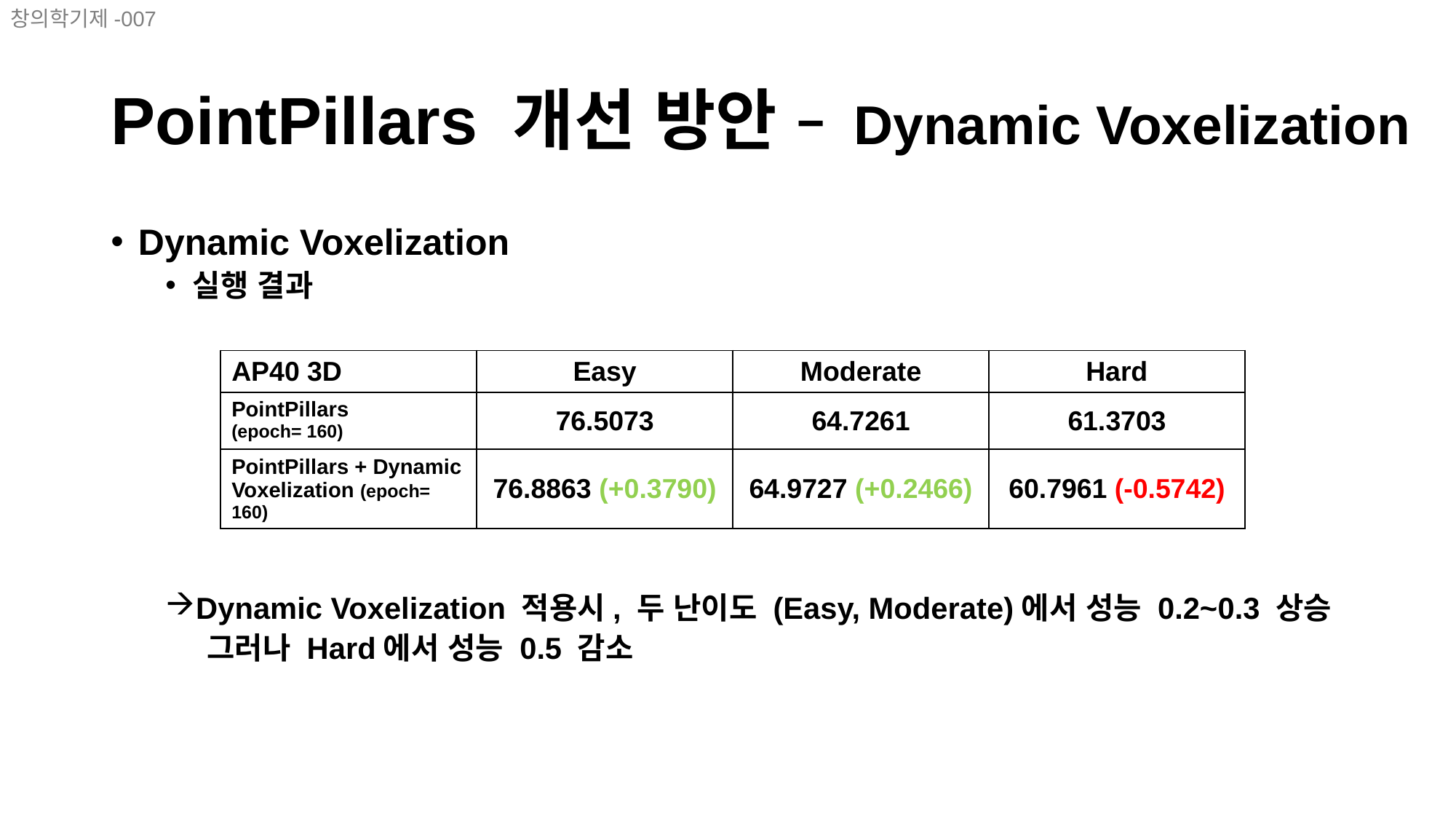

창의학기제-007
# PointPillars 개선 방안 – Dynamic Voxelization
Dynamic Voxelization
실행 결과

Dynamic Voxelization 적용시, 두 난이도 (Easy, Moderate)에서 성능 0.2~0.3 상승
    그러나 Hard에서 성능 0.5 감소

| AP40 3D | Easy | Moderate | Hard |
| --- | --- | --- | --- |
| PointPillars (epoch= 160) | 76.5073 | 64.7261 | 61.3703 |
| PointPillars + Dynamic Voxelization (epoch= 160) | 76.8863 (+0.3790) | 64.9727 (+0.2466) | 60.7961 (-0.5742) |